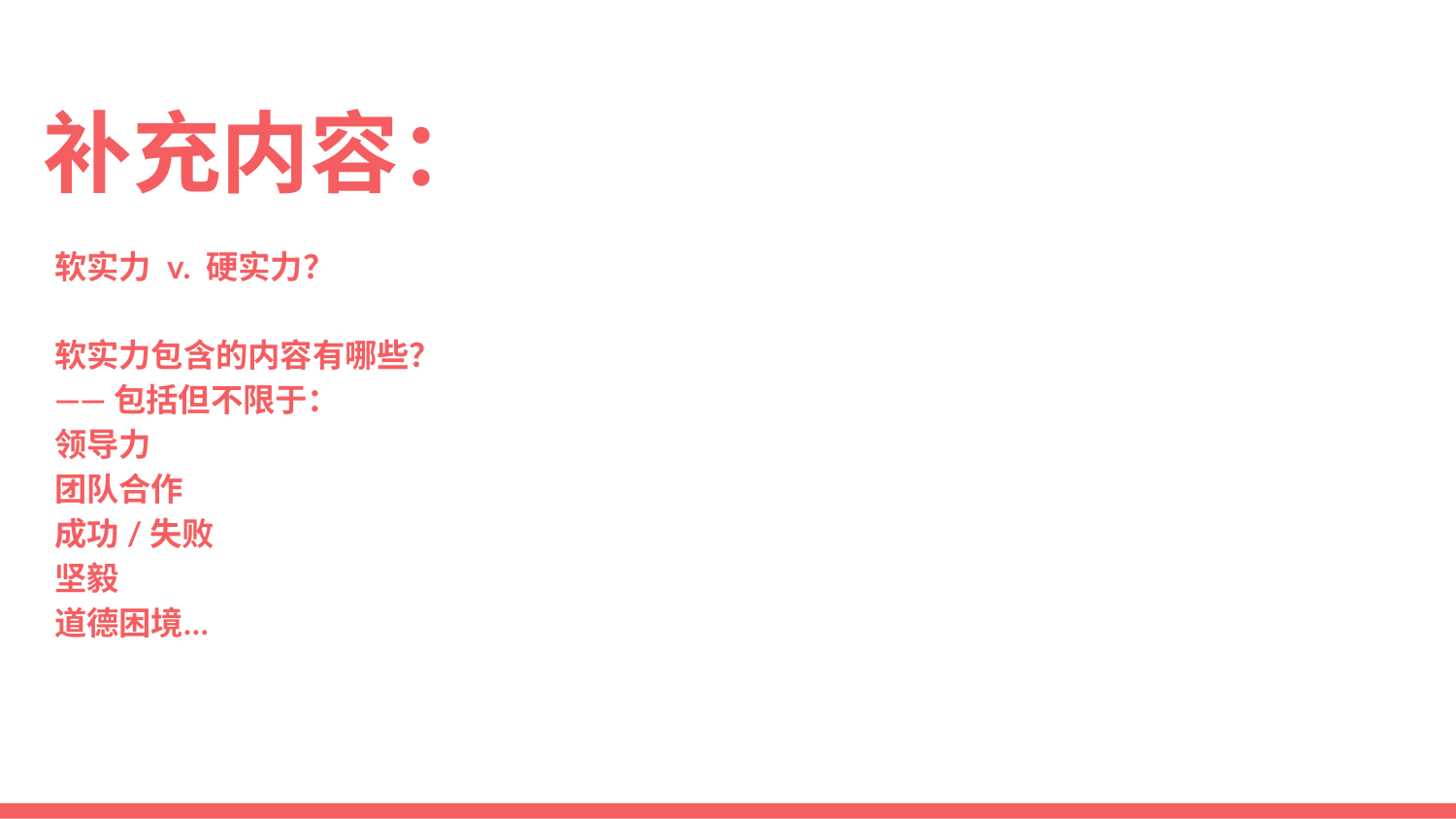

# 补充内容：
软实力 v. 硬实力？

软实力包含的内容有哪些？
——包括但不限于：
领导力
团队合作
成功/失败
坚毅
道德困境…